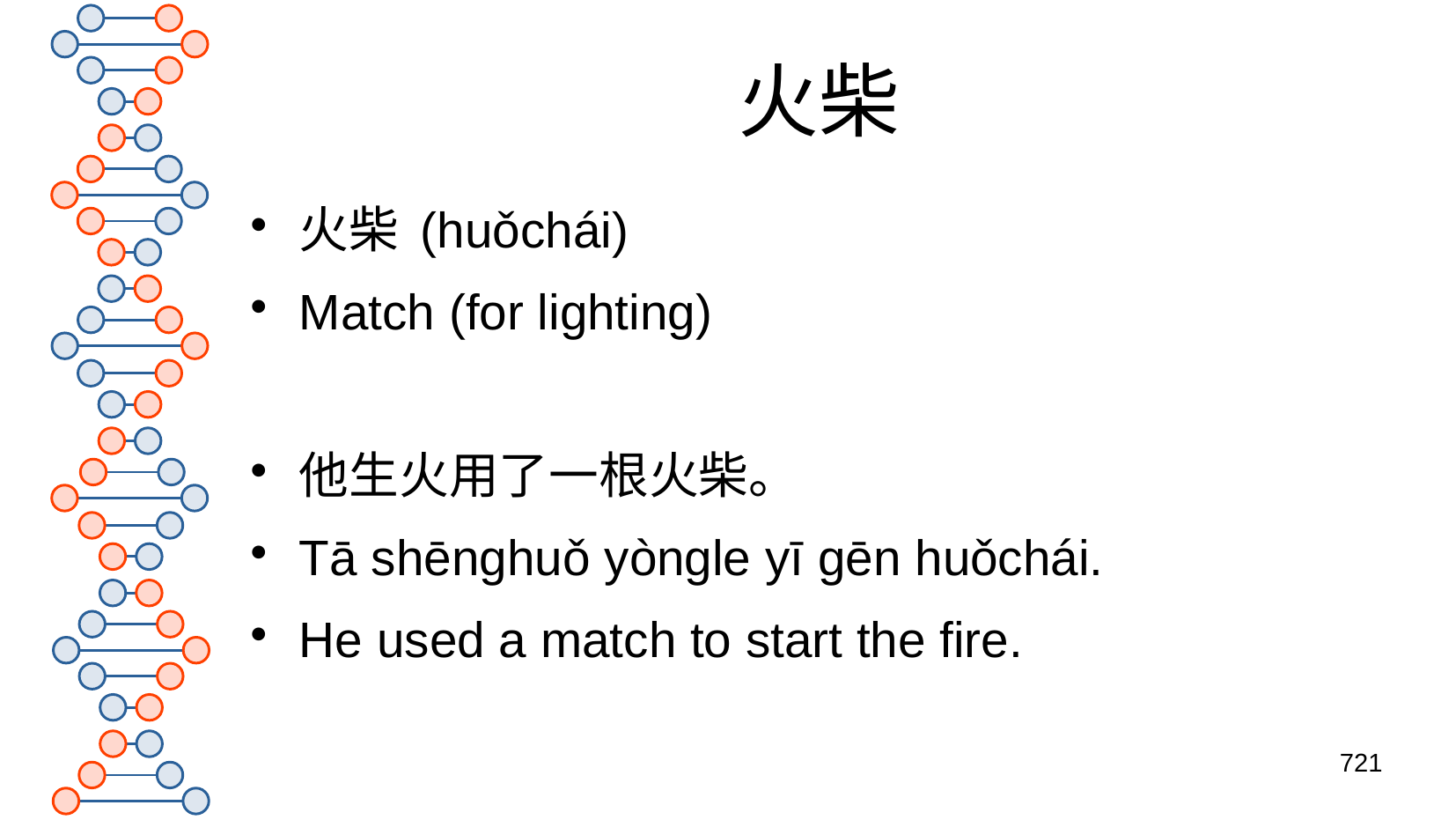

# 火柴
火柴 (huǒchái)
Match (for lighting)

他生火用了一根火柴。
Tā shēnghuǒ yòngle yī gēn huǒchái.
He used a match to start the fire.

721